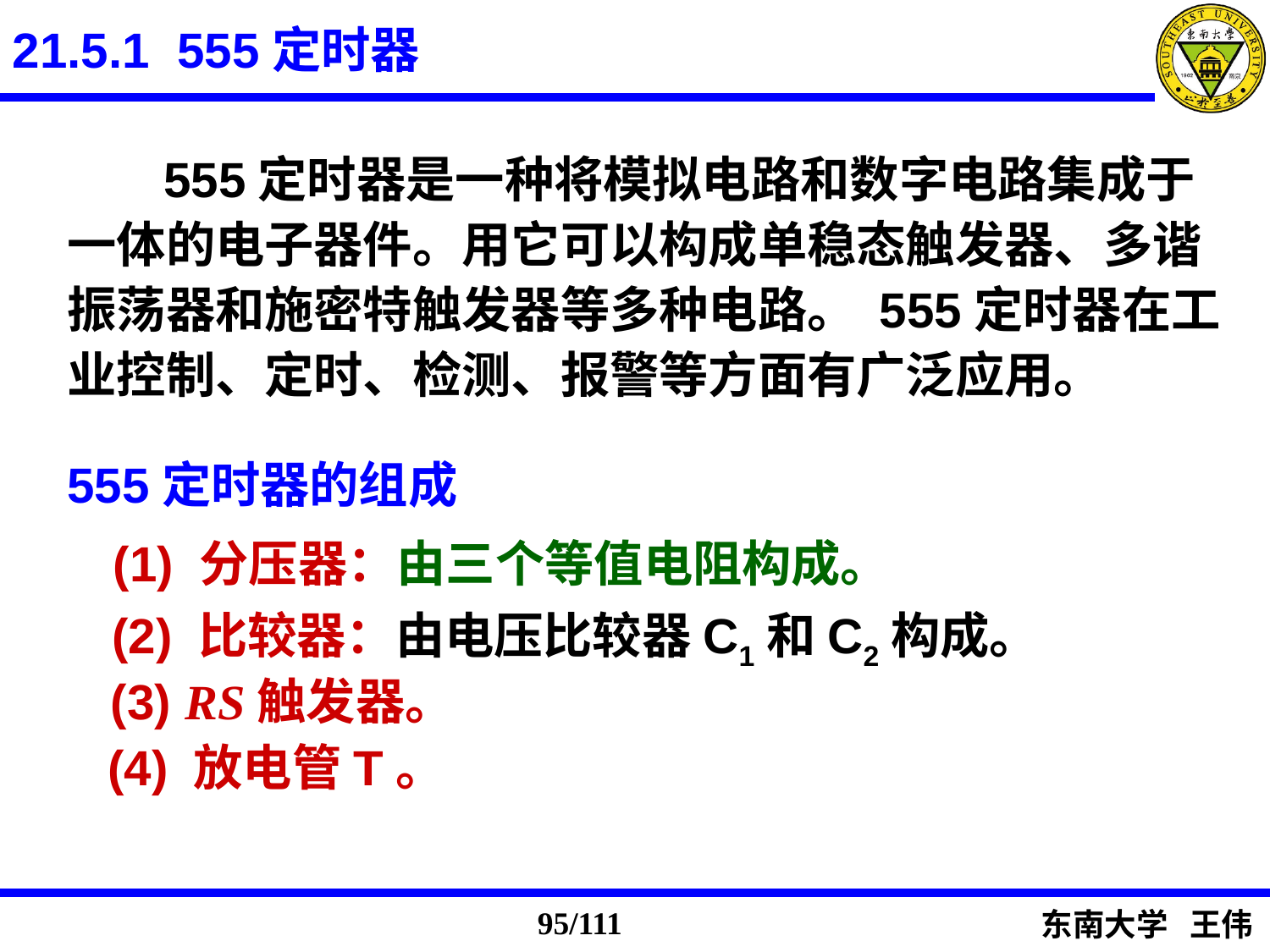

21.5.1  555定时器
       555定时器是一种将模拟电路和数字电路集成于一体的电子器件。用它可以构成单稳态触发器、多谐振荡器和施密特触发器等多种电路。 555定时器在工业控制、定时、检测、报警等方面有广泛应用。
555定时器的组成
(1) 分压器：由三个等值电阻构成。
(2) 比较器：由电压比较器C1和C2构成。
(3) RS触发器。
(4) 放电管T。